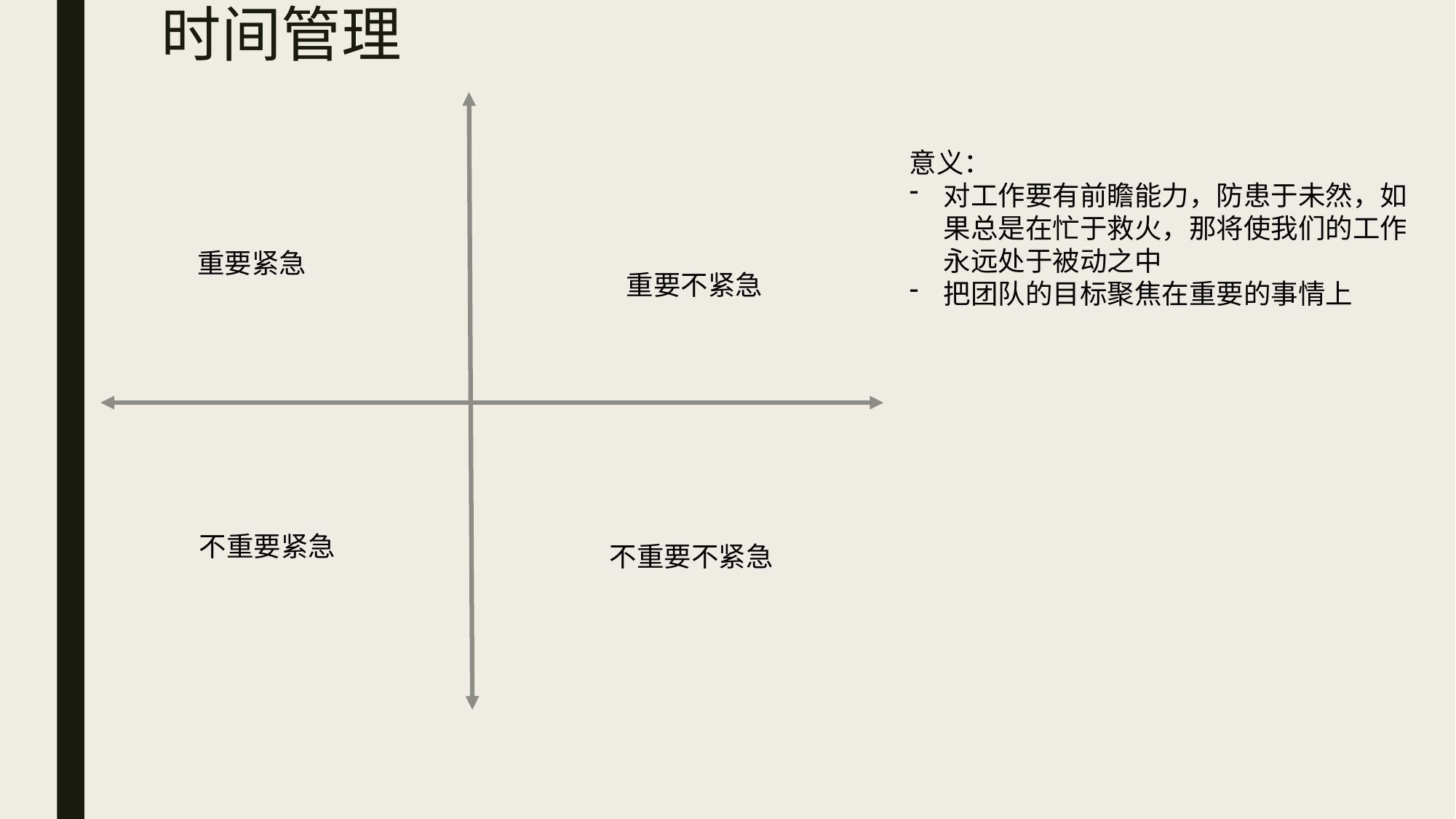

# 时间管理
意义：
对工作要有前瞻能力，防患于未然，如果总是在忙于救火，那将使我们的工作永远处于被动之中
把团队的目标聚焦在重要的事情上
重要紧急
重要不紧急
不重要紧急
不重要不紧急